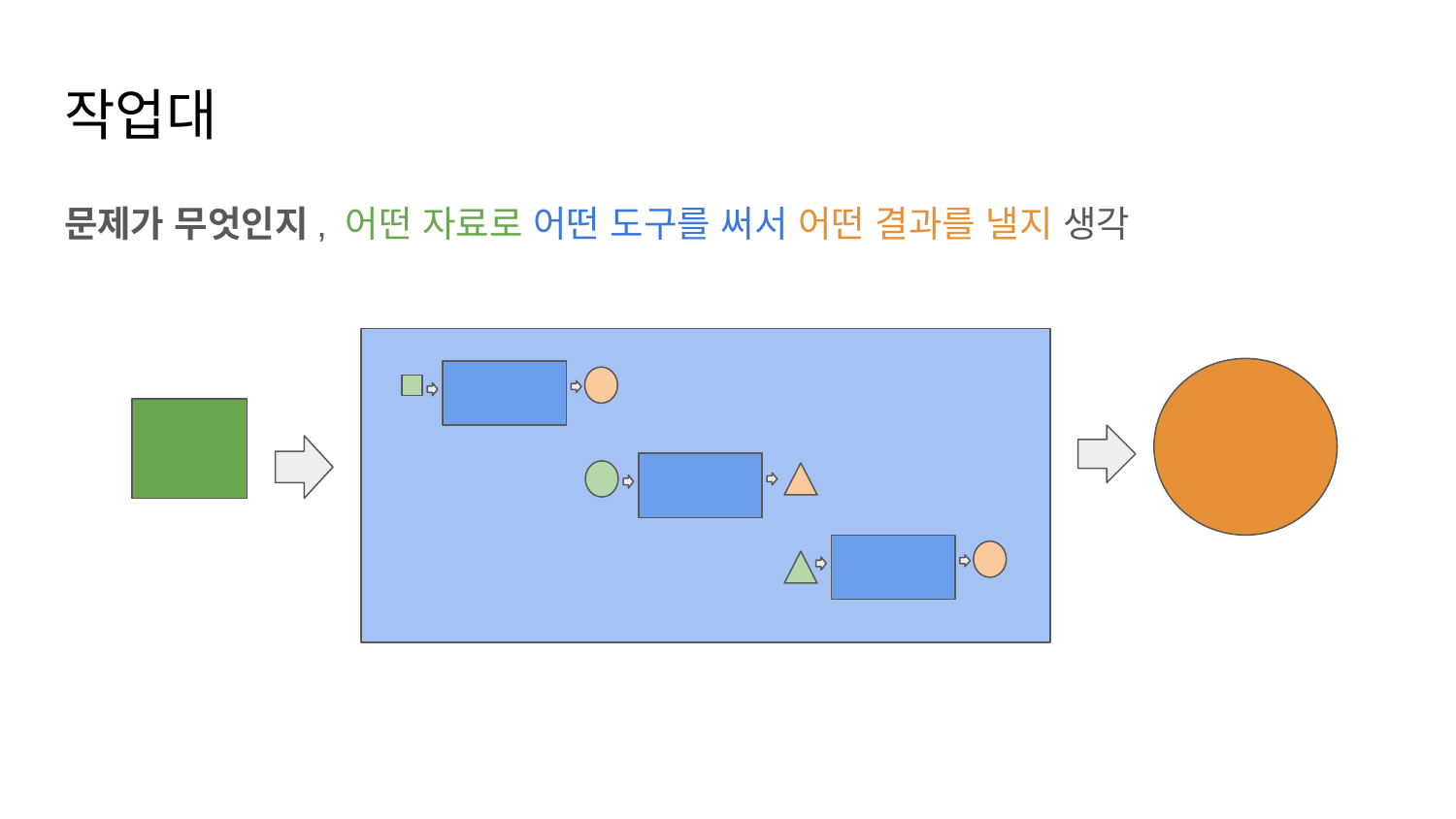

# 작업대
문제가 무엇인지, 어떤 자료로 어떤 도구를 써서 어떤 결과를 낼지 생각